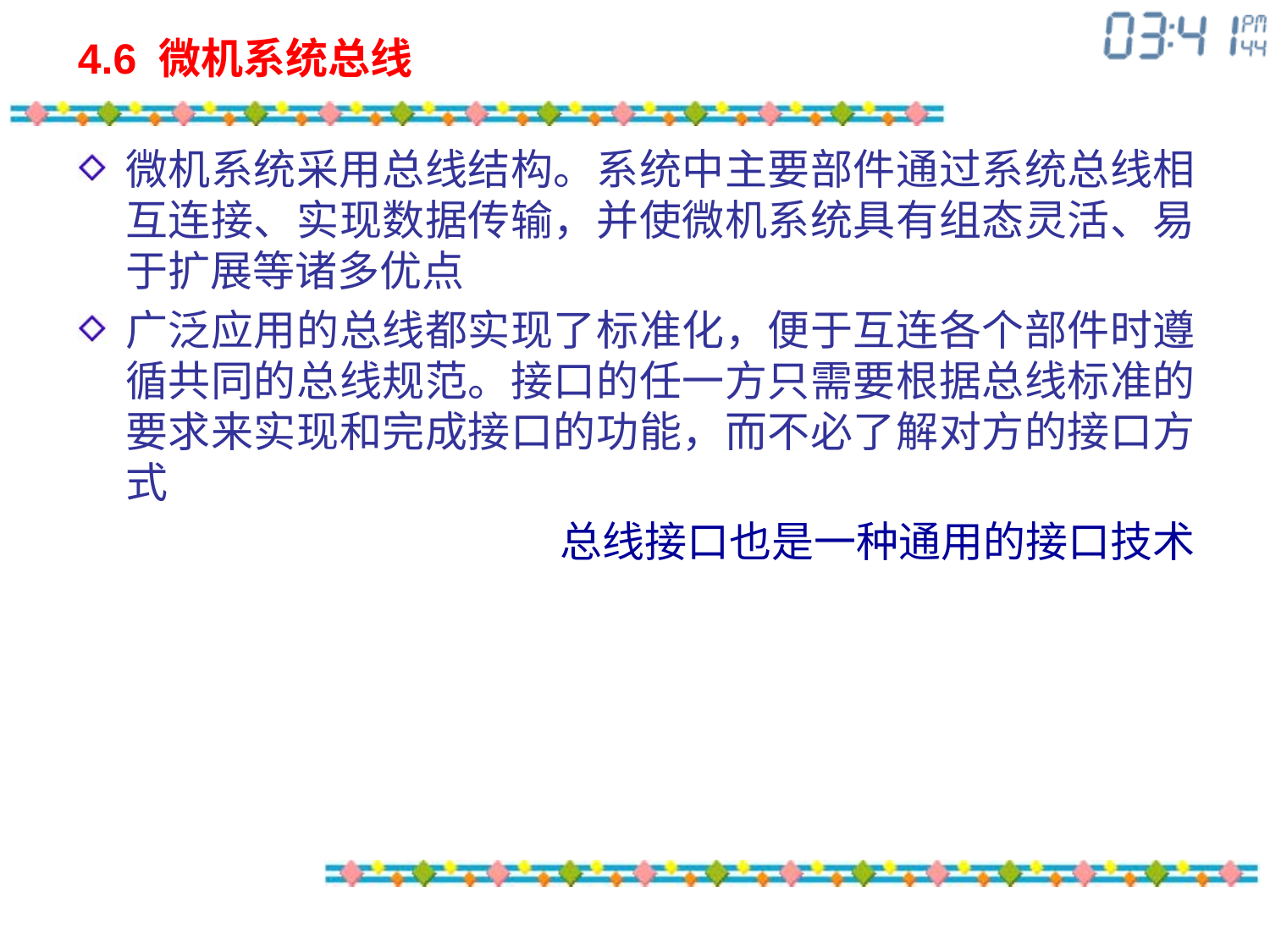

# 4.6 微机系统总线
微机系统采用总线结构。系统中主要部件通过系统总线相互连接、实现数据传输，并使微机系统具有组态灵活、易于扩展等诸多优点
广泛应用的总线都实现了标准化，便于互连各个部件时遵循共同的总线规范。接口的任一方只需要根据总线标准的要求来实现和完成接口的功能，而不必了解对方的接口方式
总线接口也是一种通用的接口技术